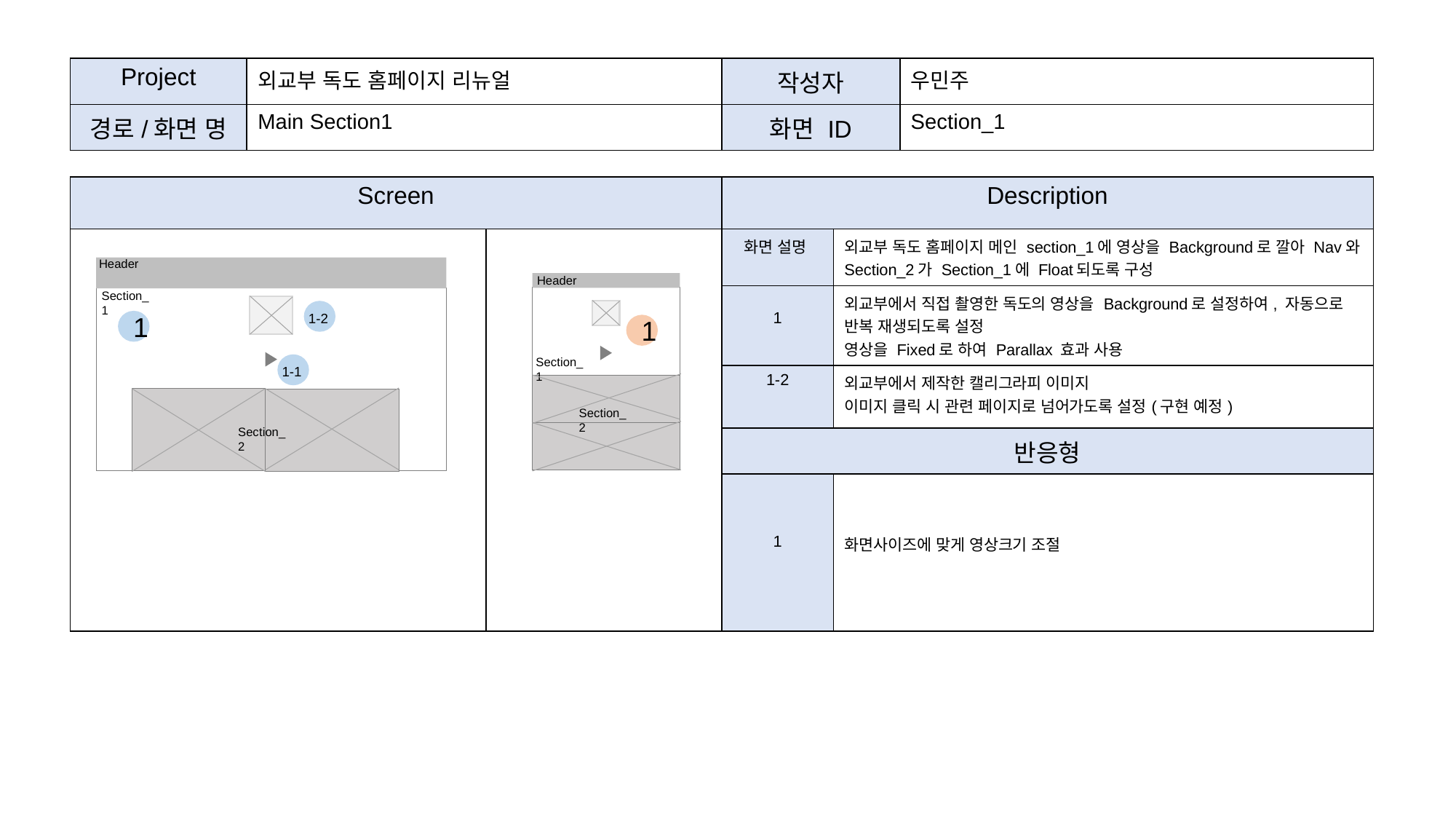

| Project | 외교부 독도 홈페이지 리뉴얼 | 작성자 | 우민주 |
| --- | --- | --- | --- |
| 경로/화면 명 | Main Section1 | 화면 ID | Section\_1 |
| Screen |  | Description |  |
| --- | --- | --- | --- |
|  |  | 화면 설명 | 외교부 독도 홈페이지 메인 section\_1에 영상을 Background로 깔아 Nav와 Section\_2가 Section\_1에 Float되도록 구성 |
|  |  | 1 | 외교부에서 직접 촬영한 독도의 영상을 Background로 설정하여, 자동으로 반복 재생되도록 설정 영상을 Fixed로 하여 Parallax 효과 사용 |
|  |  | 1-2 | 외교부에서 제작한 캘리그라피 이미지 이미지 클릭 시 관련 페이지로 넘어가도록 설정(구현 예정) |
|  |  | 반응형 |  |
|  |  | 1 | 화면사이즈에 맞게 영상크기 조절 |
Header

Header

Section_1

1-2
1
1

Section_1

1-1

Section_2
Section_2